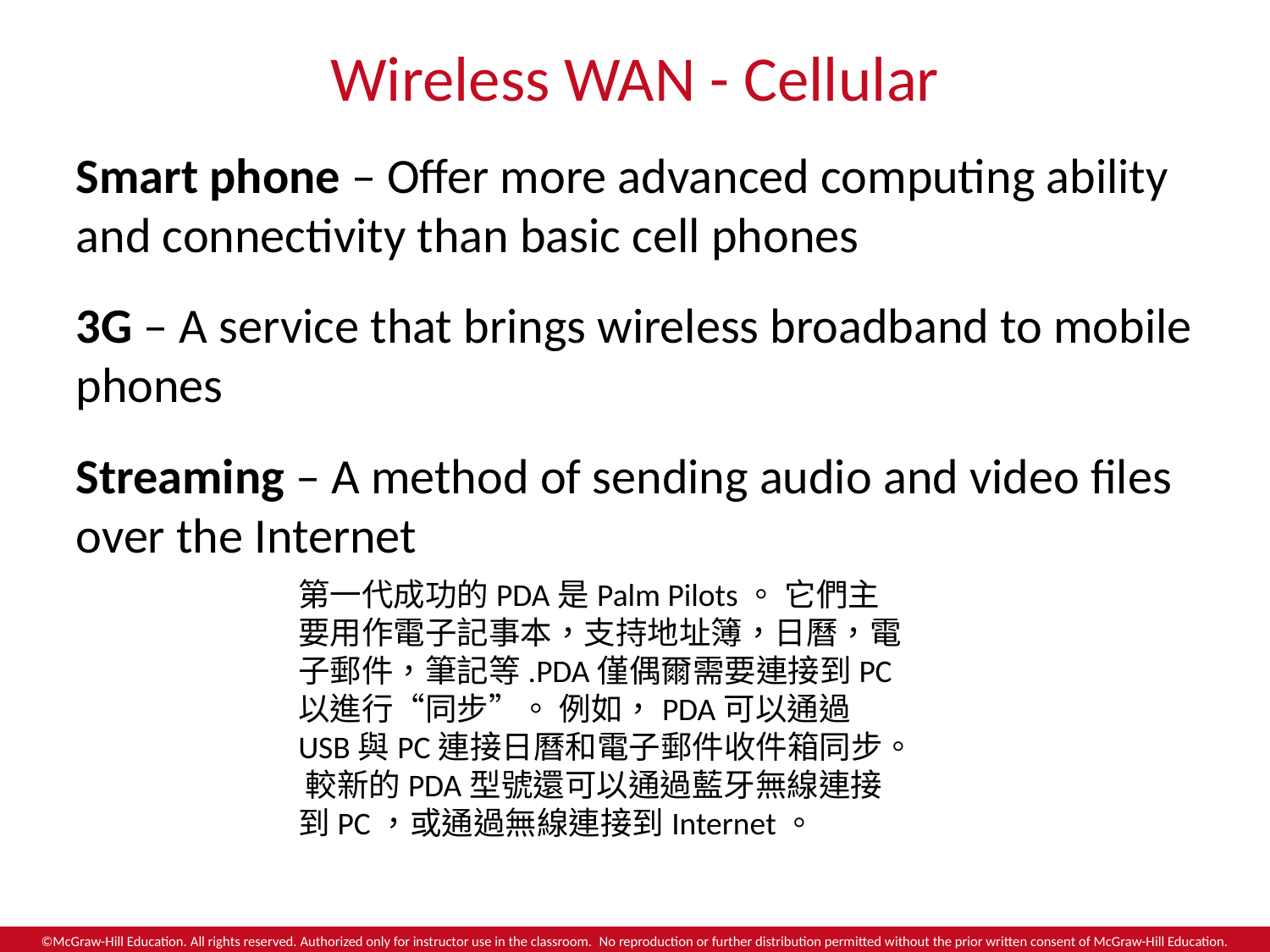

# Wireless WAN - Cellular
Smart phone – Offer more advanced computing ability and connectivity than basic cell phones
3G – A service that brings wireless broadband to mobile phones
Streaming – A method of sending audio and video files over the Internet
第一代成功的PDA是Palm Pilots。 它們主要用作電子記事本，支持地址簿，日曆，電子郵件，筆記等.PDA僅偶爾需要連接到PC以進行“同步”。 例如，PDA可以通過USB與PC連接日曆和電子郵件收件箱同步。 較新的PDA型號還可以通過藍牙無線連接到PC，或通過無線連接到Internet。